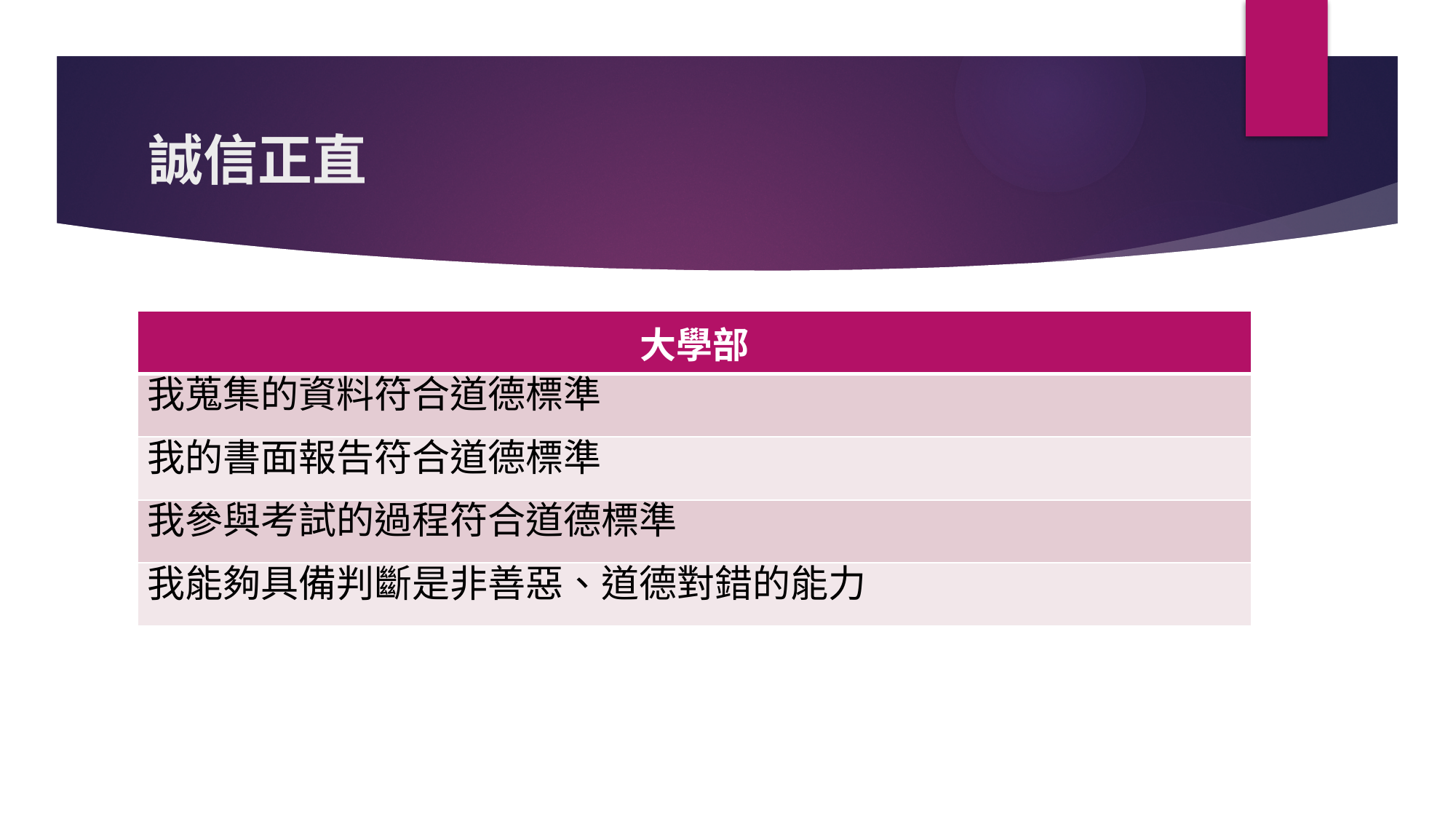

# 誠信正直
| 大學部 |
| --- |
| 我蒐集的資料符合道德標準 |
| 我的書面報告符合道德標準 |
| 我參與考試的過程符合道德標準 |
| 我能夠具備判斷是非善惡、道德對錯的能力 |